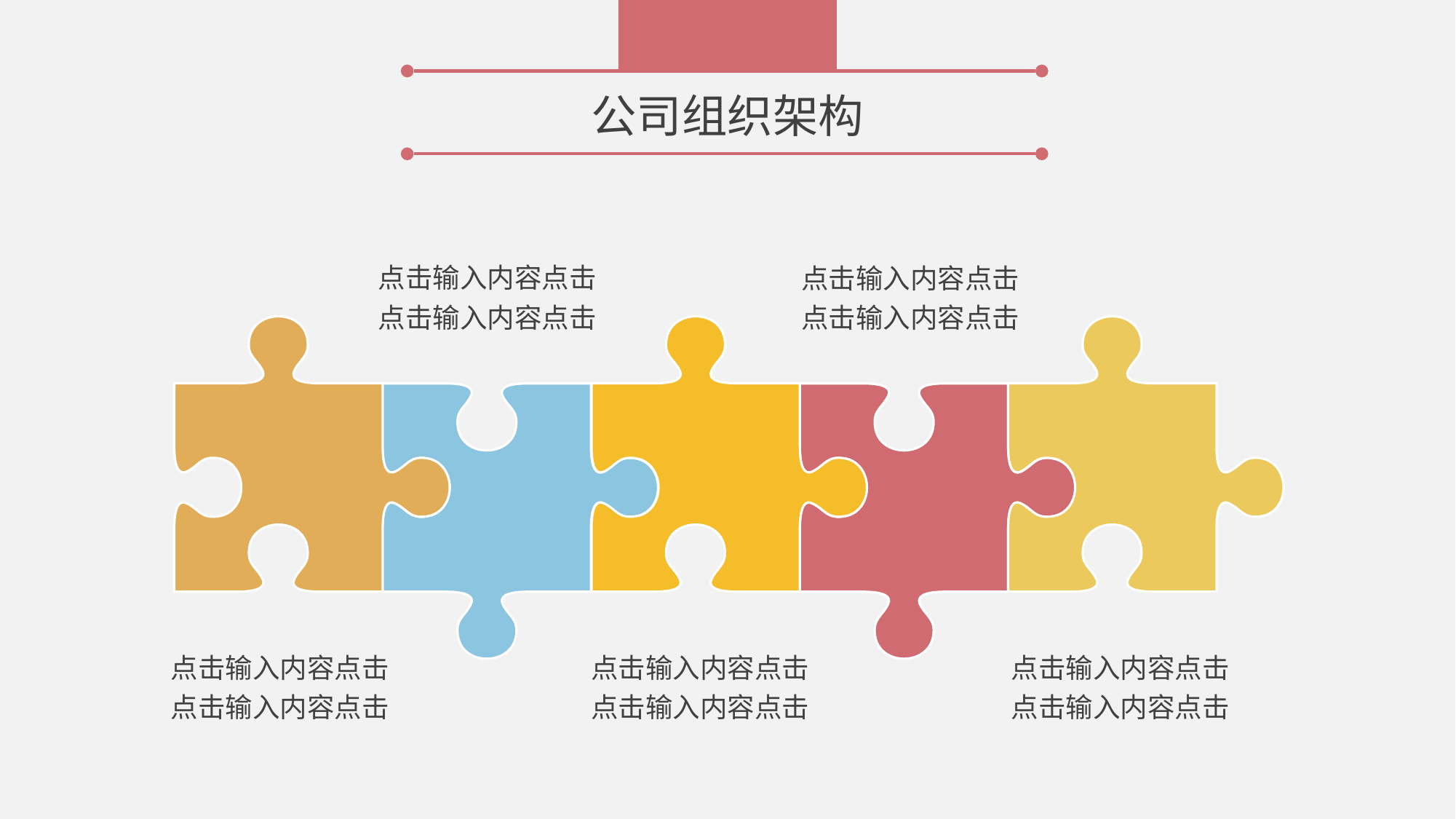

公司组织架构

点击输入内容点击
点击输入内容点击
点击输入内容点击
点击输入内容点击

点击输入内容点击
点击输入内容点击
点击输入内容点击
点击输入内容点击
点击输入内容点击
点击输入内容点击